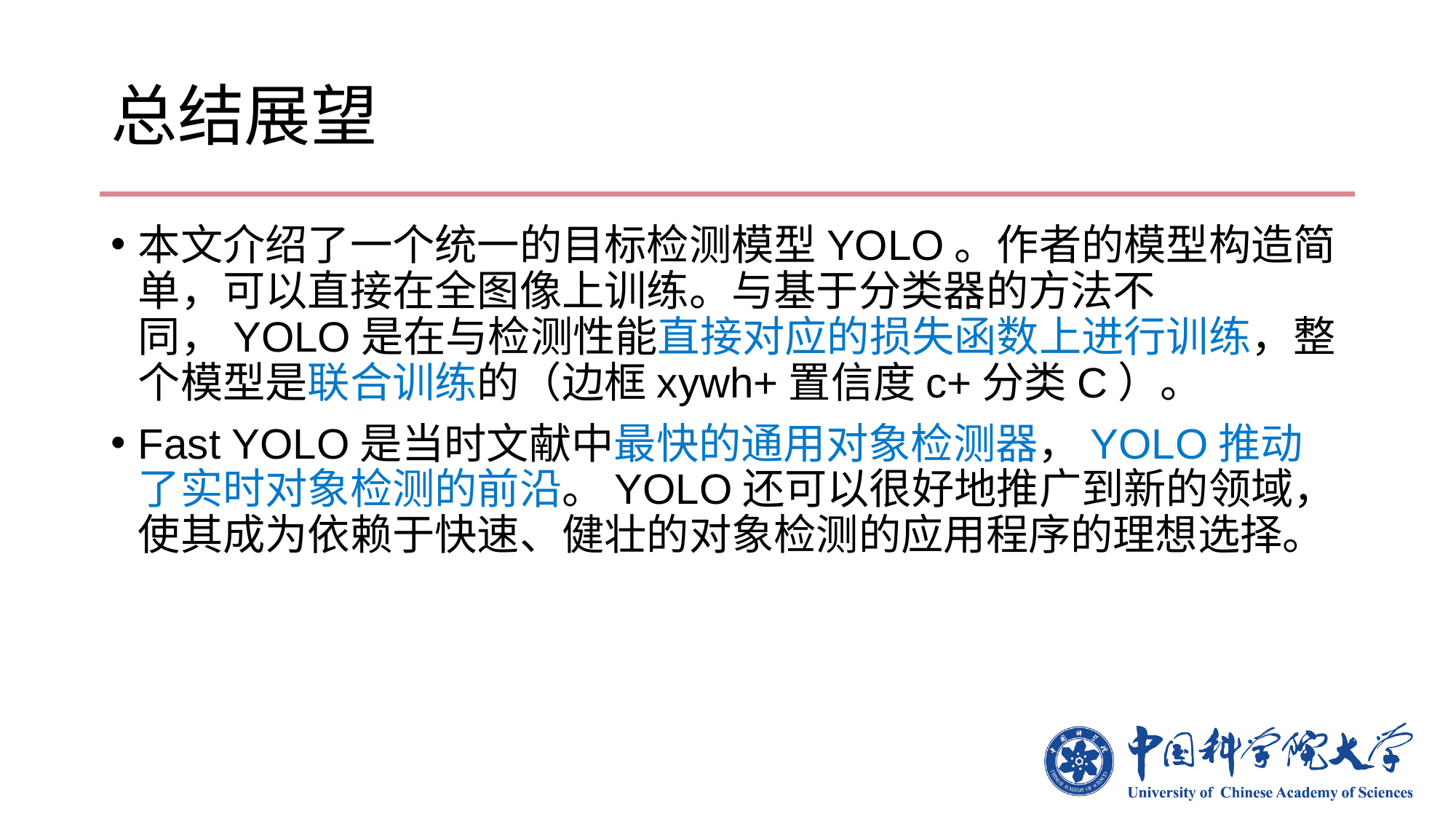

# 总结展望
本文介绍了一个统一的目标检测模型YOLO。作者的模型构造简单，可以直接在全图像上训练。与基于分类器的方法不同，YOLO是在与检测性能直接对应的损失函数上进行训练，整个模型是联合训练的（边框xywh+置信度c+分类C）。
Fast YOLO是当时文献中最快的通用对象检测器，YOLO推动了实时对象检测的前沿。YOLO还可以很好地推广到新的领域，使其成为依赖于快速、健壮的对象检测的应用程序的理想选择。